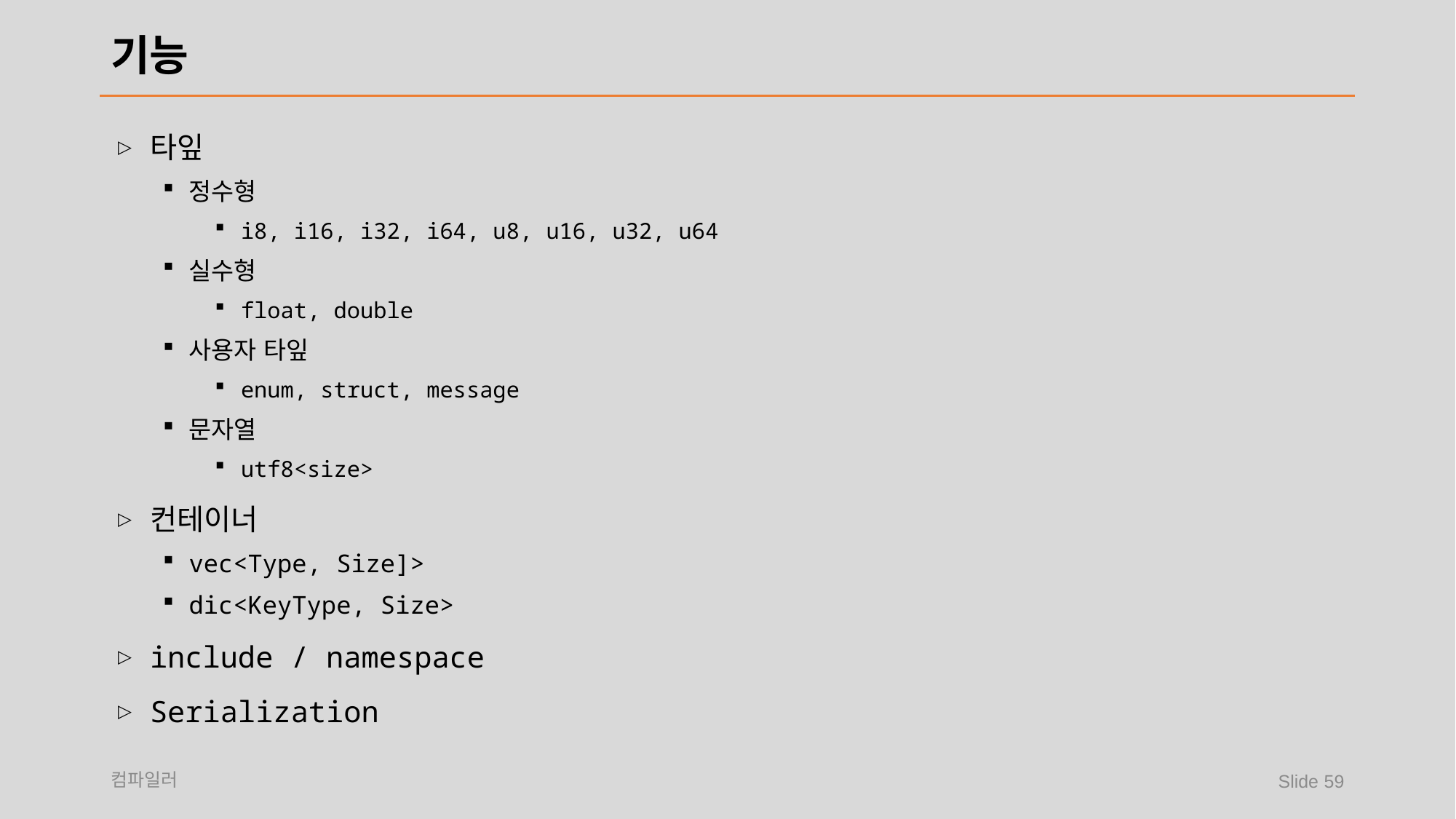

# 기능
타잎
정수형
i8, i16, i32, i64, u8, u16, u32, u64
실수형
float, double
사용자 타잎
enum, struct, message
문자열
utf8<size>
컨테이너
vec<Type, Size]>
dic<KeyType, Size>
include / namespace
Serialization

컴파일러
59